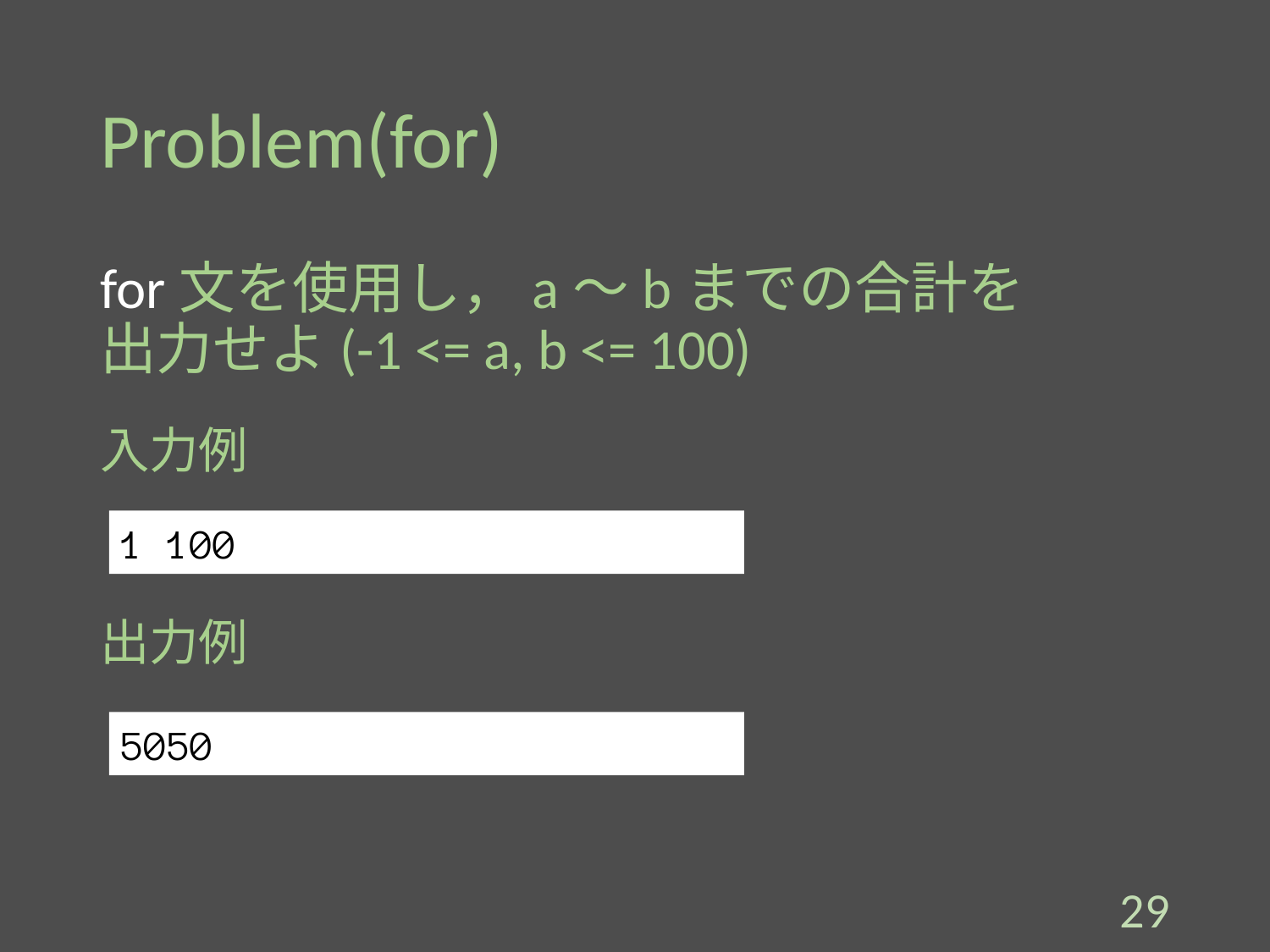

# Problem(for)
for文を使用し，a～bまでの合計を
出力せよ(-1 <= a, b <= 100)
入力例
1 100
出力例
5050
29